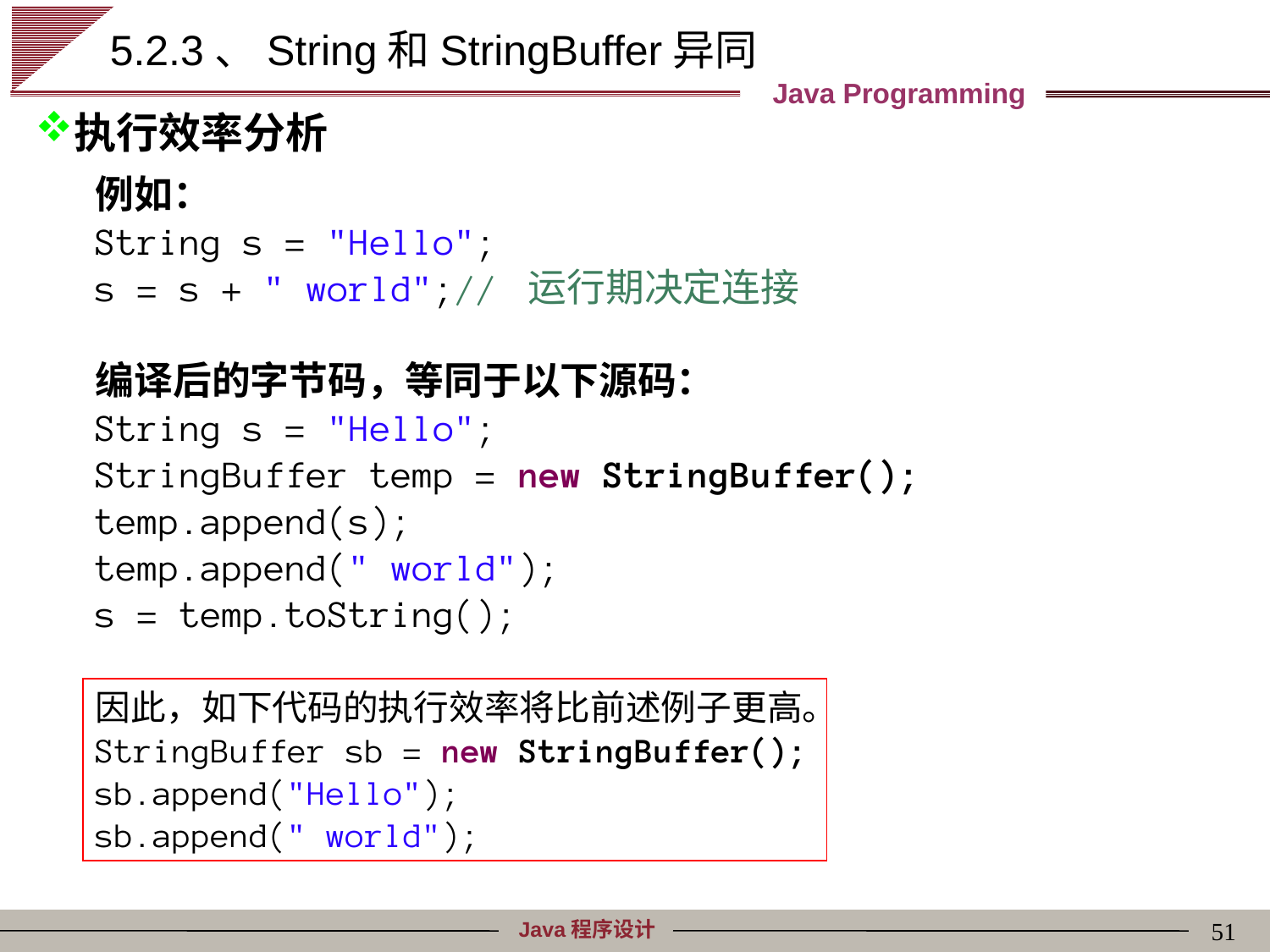

# 5.2.3、String和StringBuffer异同
执行效率分析
例如：
String s = "Hello";
s = s + " world";// 运行期决定连接

编译后的字节码，等同于以下源码：
String s = "Hello";
StringBuffer temp = new StringBuffer();
temp.append(s);
temp.append(" world");
s = temp.toString();
因此，如下代码的执行效率将比前述例子更高。
StringBuffer sb = new StringBuffer();
sb.append("Hello");
sb.append(" world");